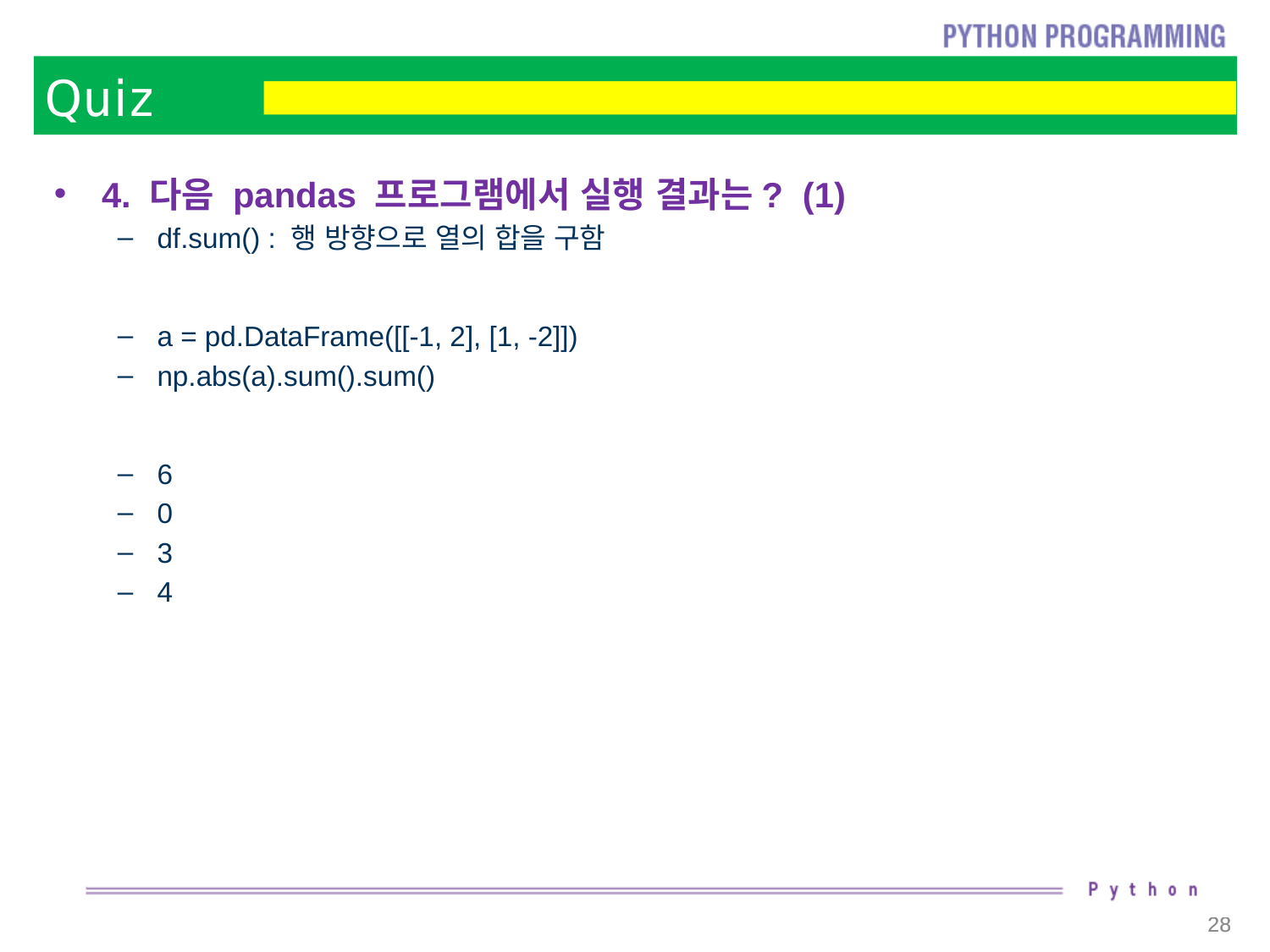

# Quiz

4. 다음 pandas 프로그램에서 실행 결과는?  (1)
df.sum() : 행 방향으로 열의 합을 구함

a = pd.DataFrame([[-1, 2], [1, -2]])
np.abs(a).sum().sum()

6
0
3
4
28